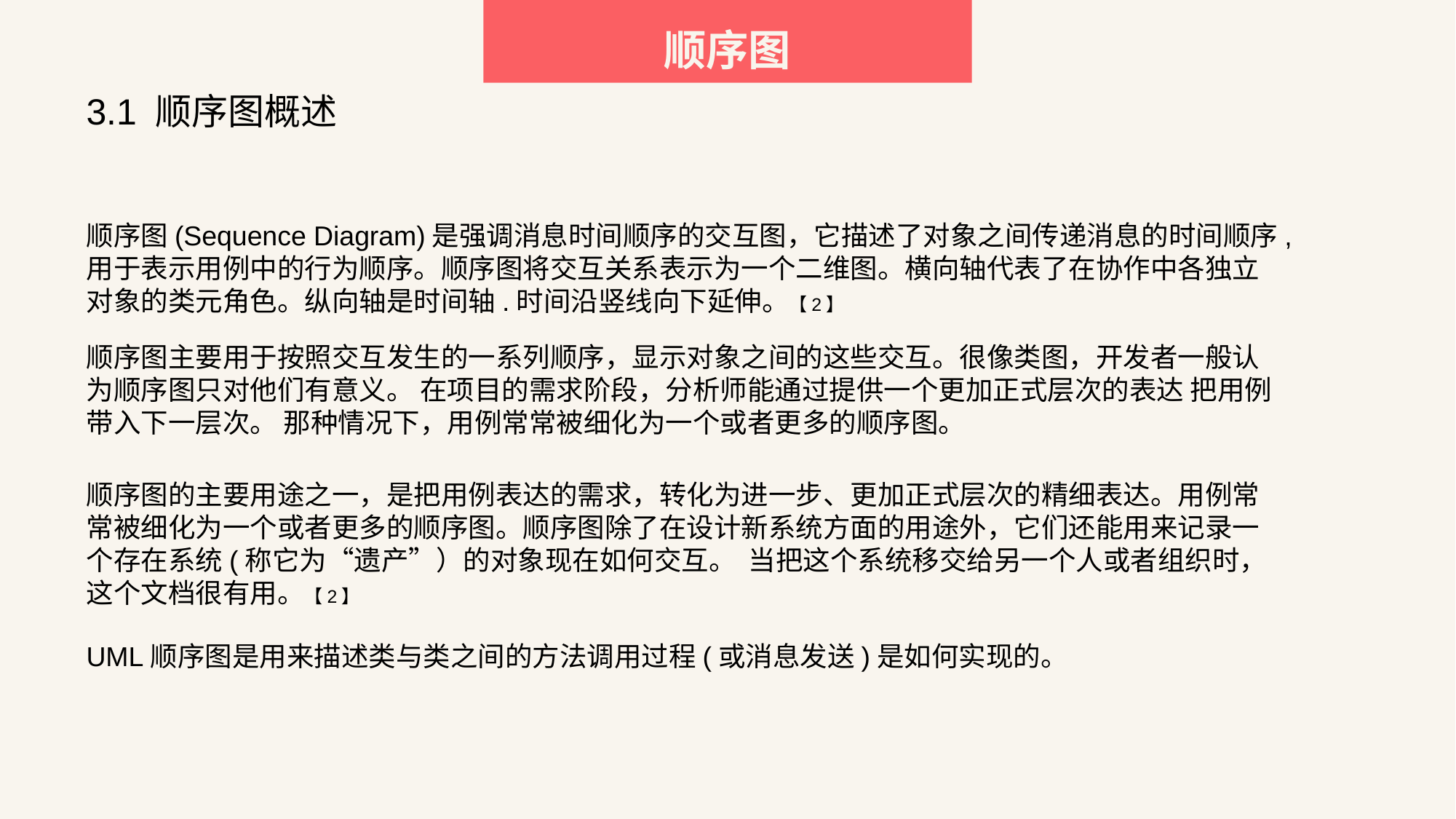

顺序图
3.1 顺序图概述
顺序图(Sequence Diagram)是强调消息时间顺序的交互图，它描述了对象之间传递消息的时间顺序,用于表示用例中的行为顺序。顺序图将交互关系表示为一个二维图。横向轴代表了在协作中各独立对象的类元角色。纵向轴是时间轴.时间沿竖线向下延伸。【2】
顺序图主要用于按照交互发生的一系列顺序，显示对象之间的这些交互。很像类图，开发者一般认为顺序图只对他们有意义。 在项目的需求阶段，分析师能通过提供一个更加正式层次的表达 把用例带入下一层次。 那种情况下，用例常常被细化为一个或者更多的顺序图。
顺序图的主要用途之一，是把用例表达的需求，转化为进一步、更加正式层次的精细表达。用例常常被细化为一个或者更多的顺序图。顺序图除了在设计新系统方面的用途外，它们还能用来记录一个存在系统(称它为“遗产”）的对象现在如何交互。  当把这个系统移交给另一个人或者组织时，这个文档很有用。【2】
UML顺序图是用来描述类与类之间的方法调用过程(或消息发送)是如何实现的。